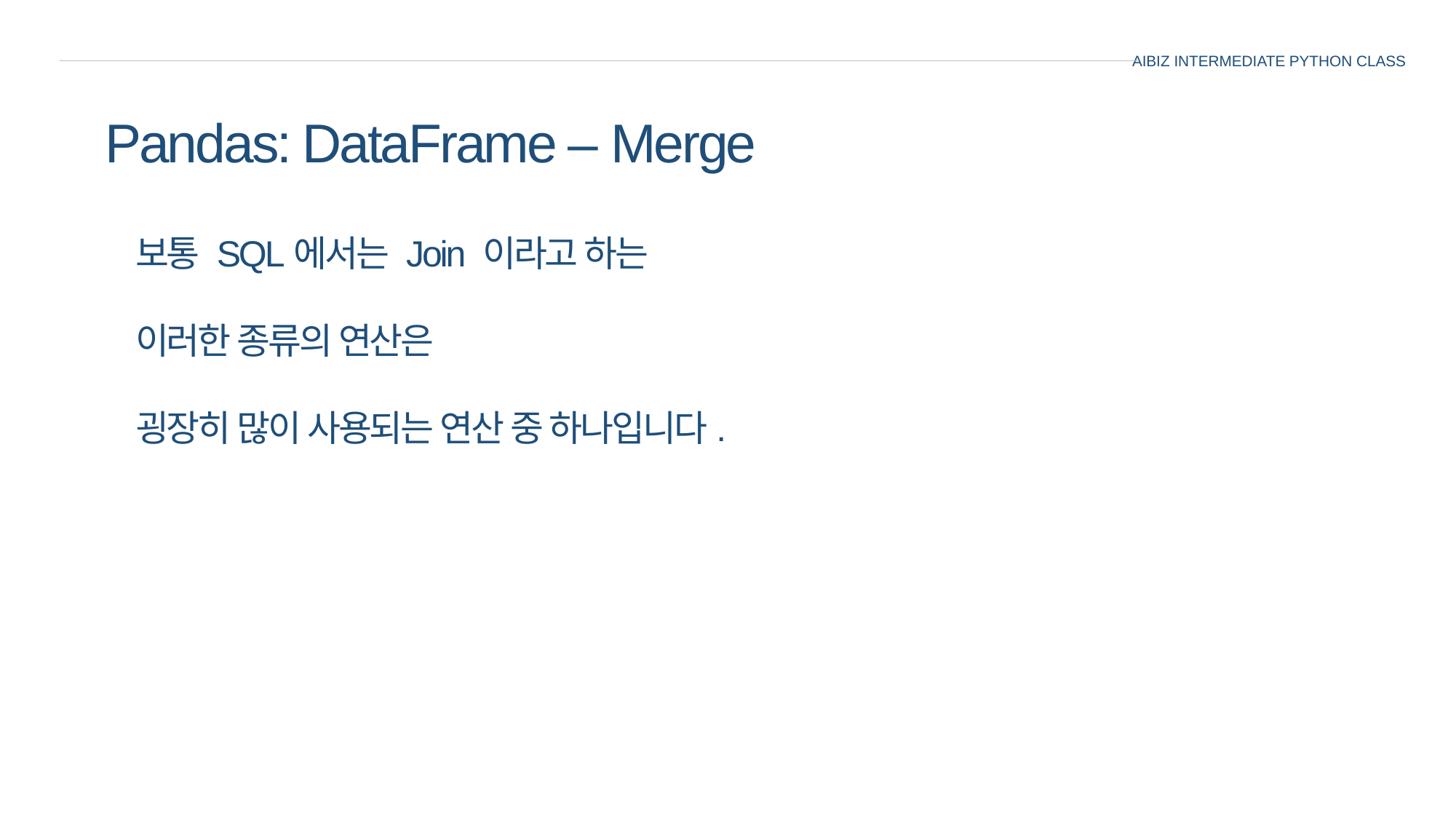

AIBIZ INTERMEDIATE PYTHON CLASS
Pandas: DataFrame – Merge

보통 SQL에서는 Join 이라고 하는

이러한 종류의 연산은

굉장히 많이 사용되는 연산 중 하나입니다.